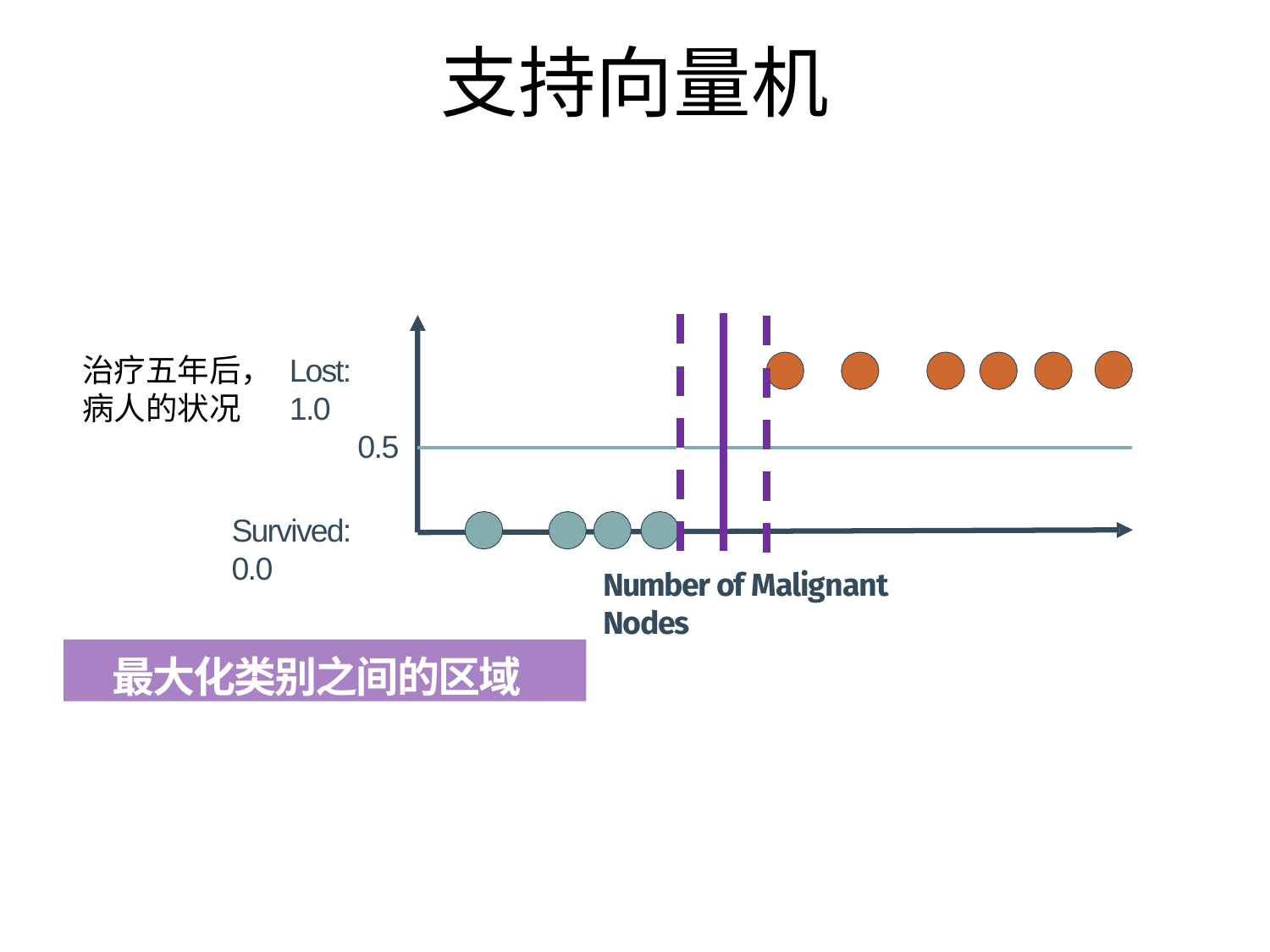

# 支持向量机

治疗五年后，病人的状况
Lost: 1.0

0.5

Survived: 0.0

Number of Malignant Nodes
最大化类别之间的区域